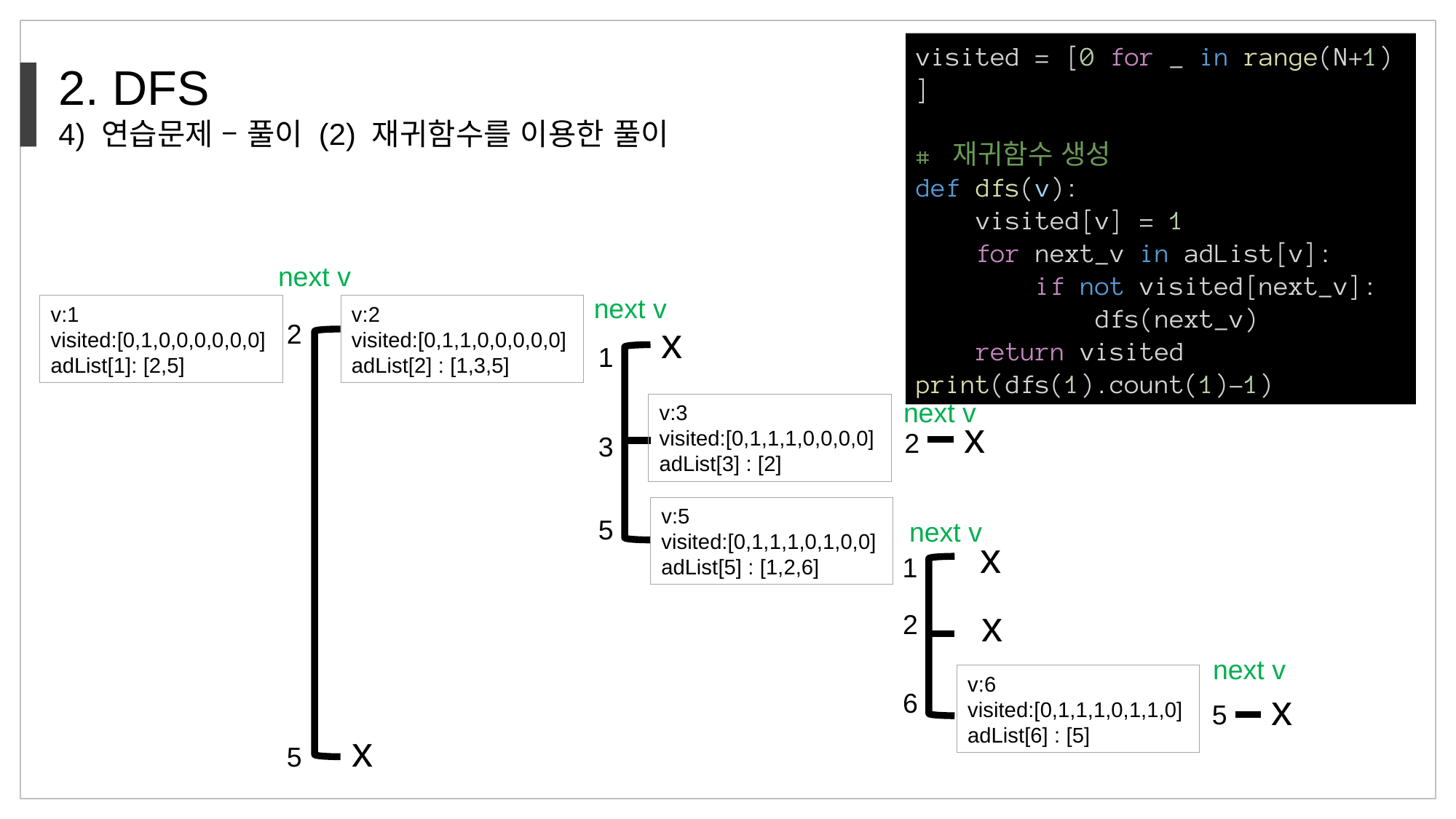

visited = [0 for _ in range(N+1)]

# 재귀함수 생성
def dfs(v):
    visited[v] = 1
    for next_v in adList[v]:
        if not visited[next_v]:
            dfs(next_v)
    return visited
print(dfs(1).count(1)-1)
2. DFS
4) 연습문제 – 풀이 (2) 재귀함수를 이용한 풀이

next v
next v
v:1
visited:[0,1,0,0,0,0,0,0]
adList[1]: [2,5]
v:2
visited:[0,1,1,0,0,0,0,0]
adList[2] : [1,3,5]
x
2

5
1

3
5
next v
v:3
visited:[0,1,1,1,0,0,0,0]
adList[3] : [2]
x
2
v:5
visited:[0,1,1,1,0,1,0,0]
adList[5] : [1,2,6]
next v
x
1

2
6
x
next v
v:6
visited:[0,1,1,1,0,1,1,0]
adList[6] : [5]
x
5
x